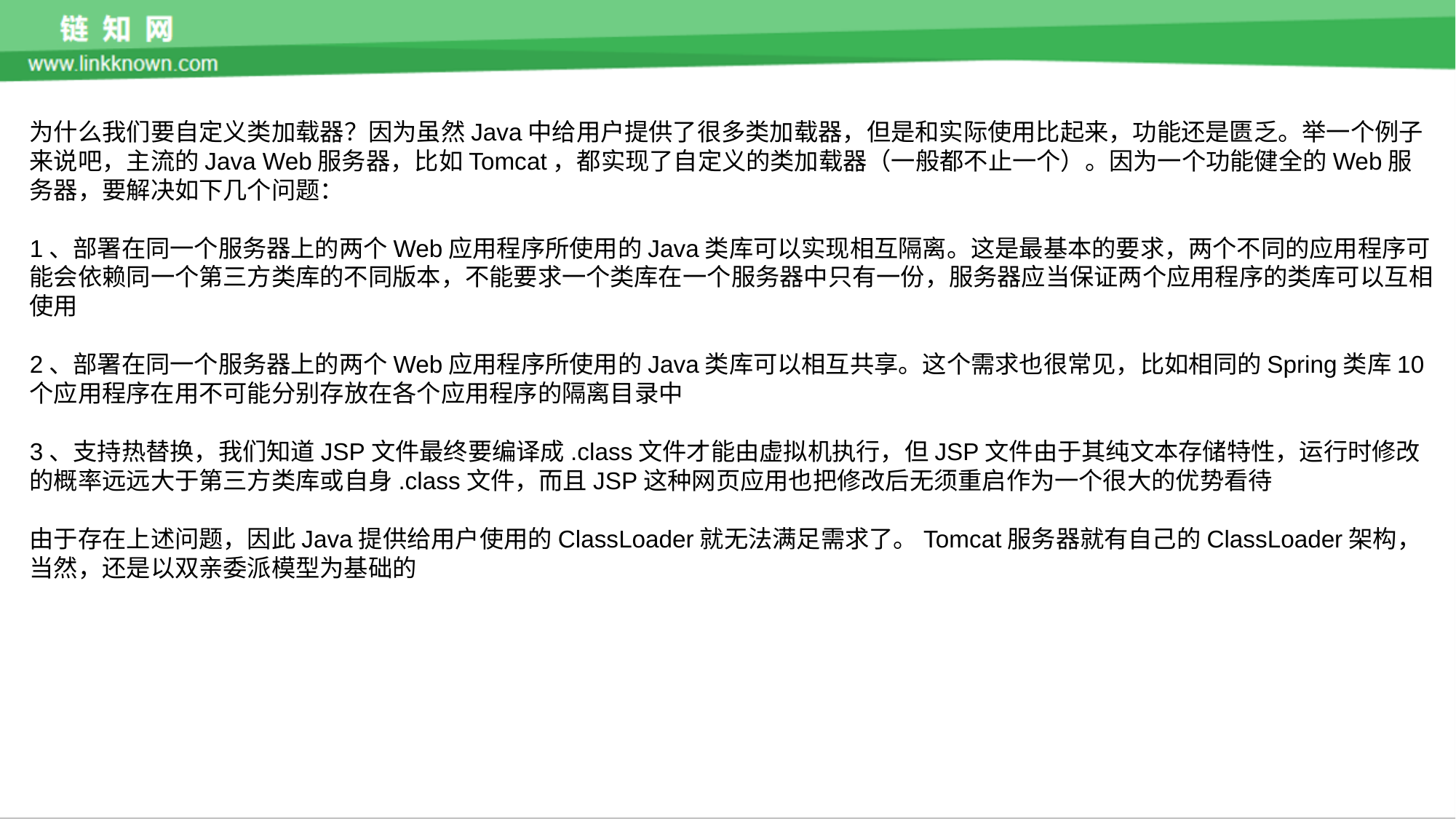

为什么我们要自定义类加载器？因为虽然Java中给用户提供了很多类加载器，但是和实际使用比起来，功能还是匮乏。举一个例子来说吧，主流的Java Web服务器，比如Tomcat，都实现了自定义的类加载器（一般都不止一个）。因为一个功能健全的Web服务器，要解决如下几个问题：

1、部署在同一个服务器上的两个Web应用程序所使用的Java类库可以实现相互隔离。这是最基本的要求，两个不同的应用程序可能会依赖同一个第三方类库的不同版本，不能要求一个类库在一个服务器中只有一份，服务器应当保证两个应用程序的类库可以互相使用

2、部署在同一个服务器上的两个Web应用程序所使用的Java类库可以相互共享。这个需求也很常见，比如相同的Spring类库10个应用程序在用不可能分别存放在各个应用程序的隔离目录中

3、支持热替换，我们知道JSP文件最终要编译成.class文件才能由虚拟机执行，但JSP文件由于其纯文本存储特性，运行时修改的概率远远大于第三方类库或自身.class文件，而且JSP这种网页应用也把修改后无须重启作为一个很大的优势看待

由于存在上述问题，因此Java提供给用户使用的ClassLoader就无法满足需求了。Tomcat服务器就有自己的ClassLoader架构，当然，还是以双亲委派模型为基础的